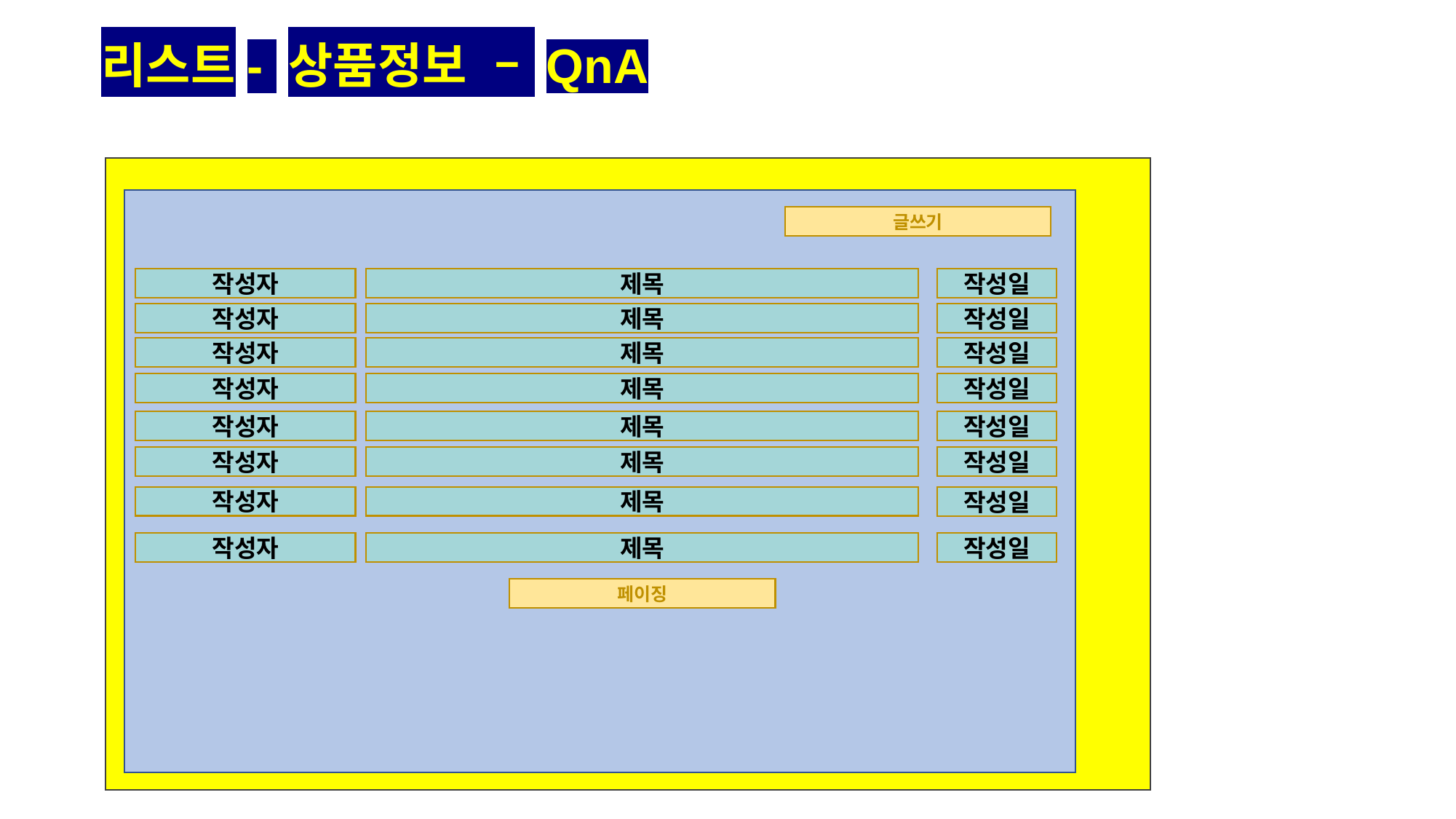

리스트- 상품정보  – QnA

글쓰기
작성자
제목
작성일
작성자
제목
작성일
작성자
제목
작성일
작성자
제목
작성일
작성자
제목
작성일
작성자
제목
작성일
작성자
제목
작성일
작성자
제목
작성일
페이징